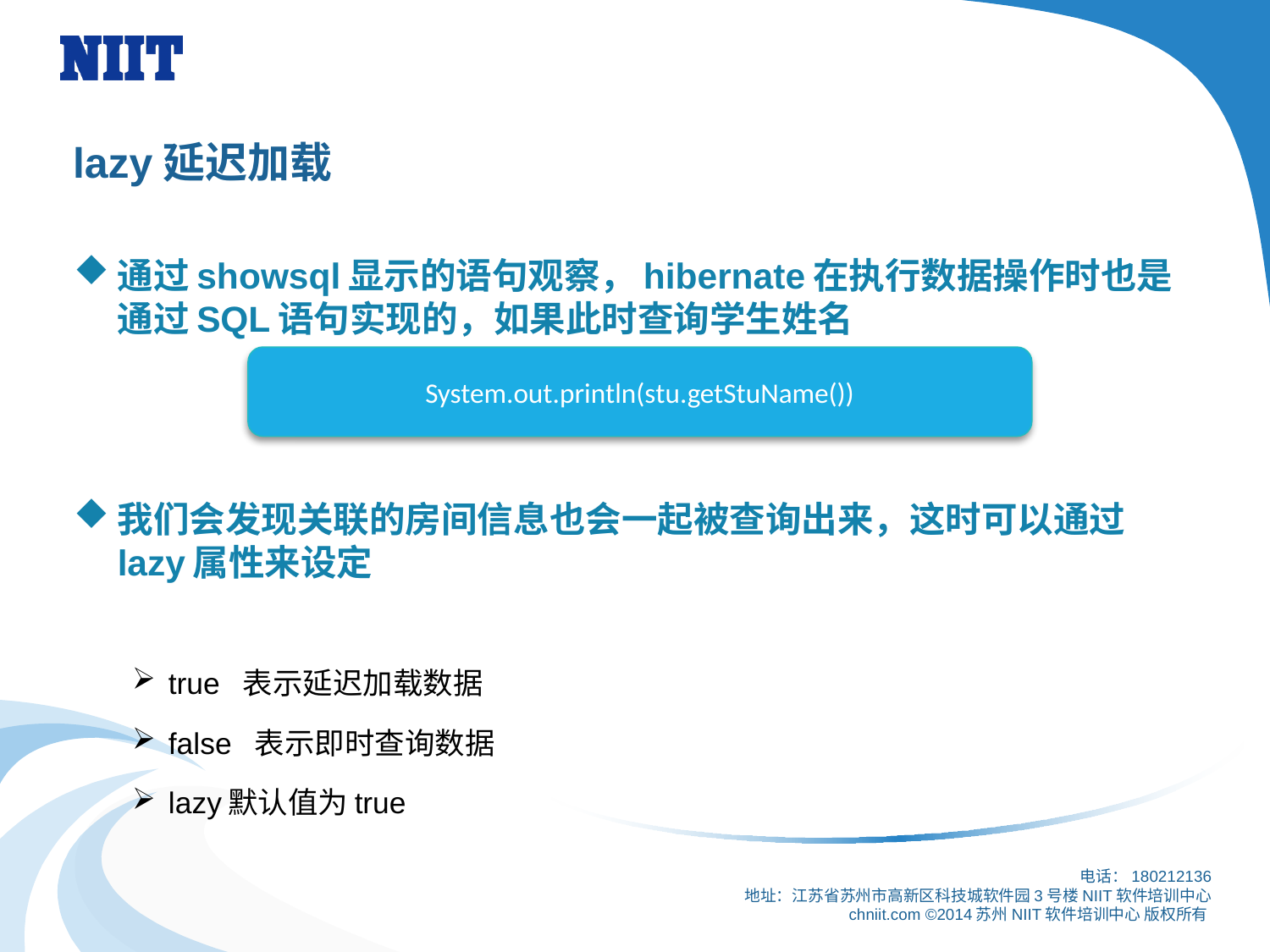

# lazy延迟加载
通过showsql显示的语句观察，hibernate在执行数据操作时也是通过SQL语句实现的，如果此时查询学生姓名

我们会发现关联的房间信息也会一起被查询出来，这时可以通过lazy属性来设定

true  表示延迟加载数据
false  表示即时查询数据
lazy默认值为true
System.out.println(stu.getStuName())